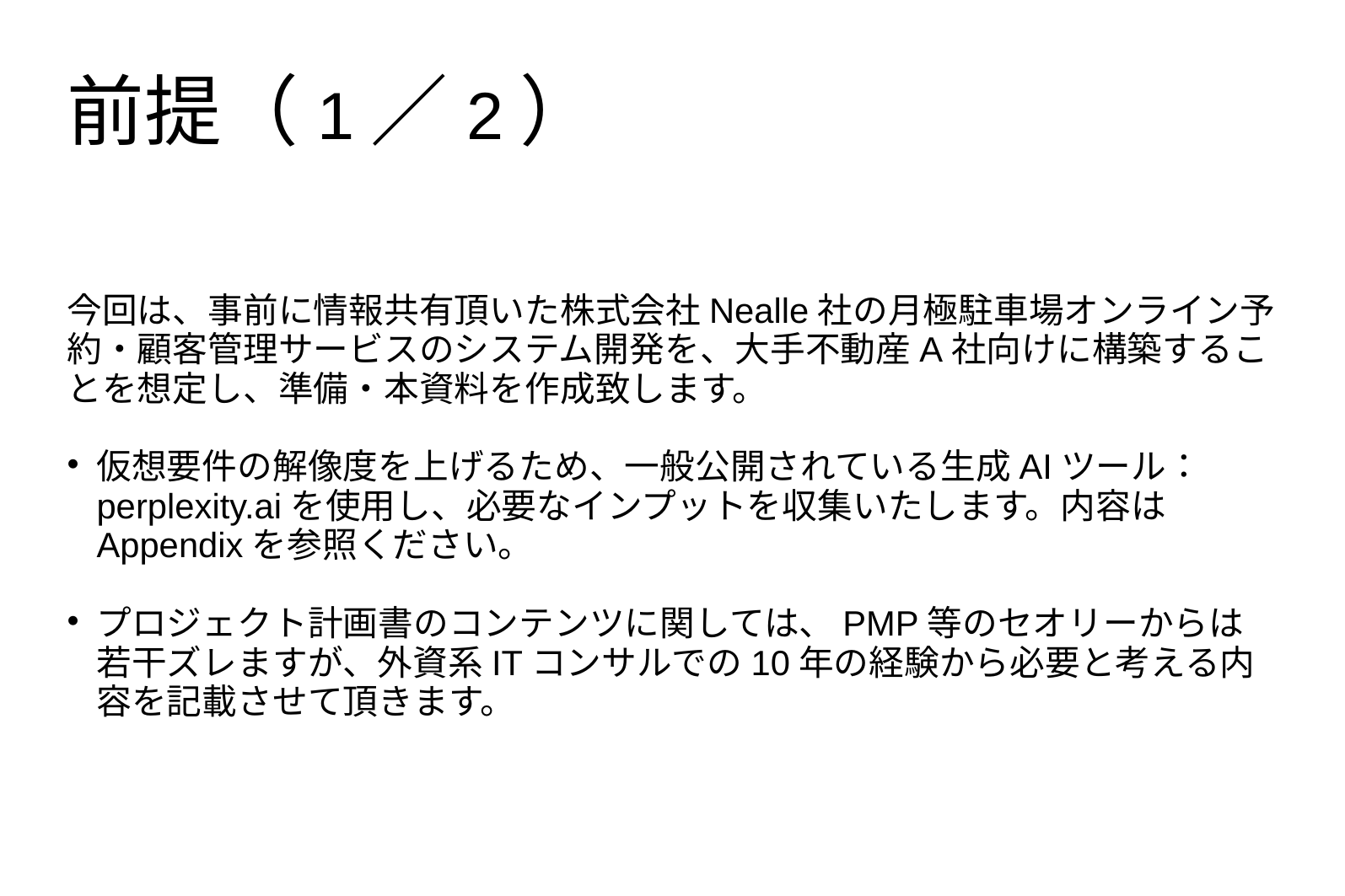

# 前提（1／2）
今回は、事前に情報共有頂いた株式会社Nealle社の月極駐車場オンライン予約・顧客管理サービスのシステム開発を、大手不動産A社向けに構築することを想定し、準備・本資料を作成致します。

仮想要件の解像度を上げるため、一般公開されている生成AIツール：perplexity.aiを使用し、必要なインプットを収集いたします。内容はAppendixを参照ください。

プロジェクト計画書のコンテンツに関しては、PMP等のセオリーからは若干ズレますが、外資系ITコンサルでの10年の経験から必要と考える内容を記載させて頂きます。